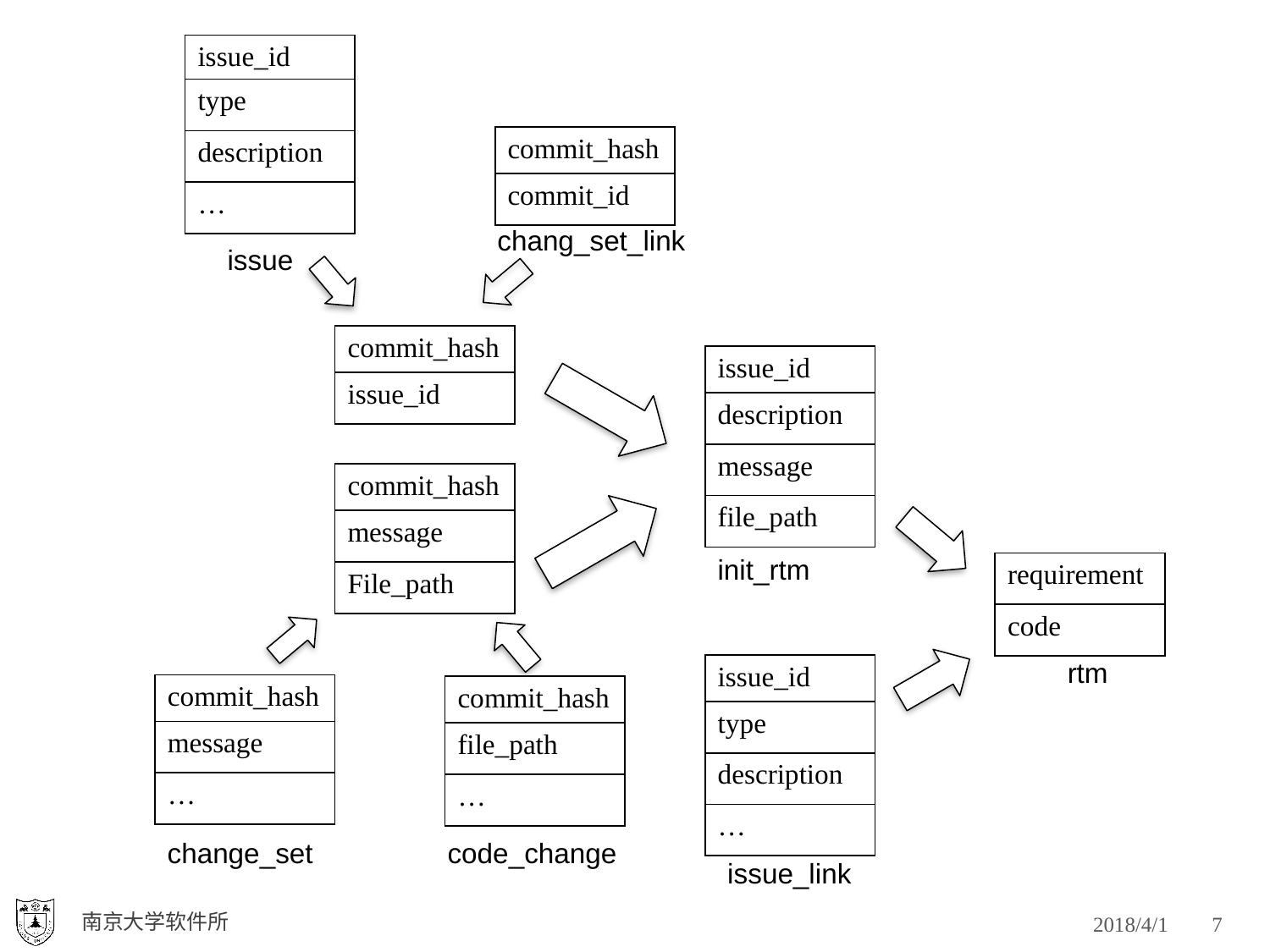

| issue\_id |
| --- |
| type |
| description |
| … |
| commit\_hash |
| --- |
| commit\_id |
chang_set_link
issue

| commit\_hash |
| --- |
| issue\_id |
| issue\_id |
| --- |
| description |
| message |
| file\_path |

| commit\_hash |
| --- |
| message |
| File\_path |

init_rtm
| requirement |
| --- |
| code |

rtm

| issue\_id |
| --- |
| type |
| description |
| … |
| commit\_hash |
| --- |
| message |
| … |
| commit\_hash |
| --- |
| file\_path |
| … |
change_set
code_change
issue_link
南京大学软件所
2018/4/1
7